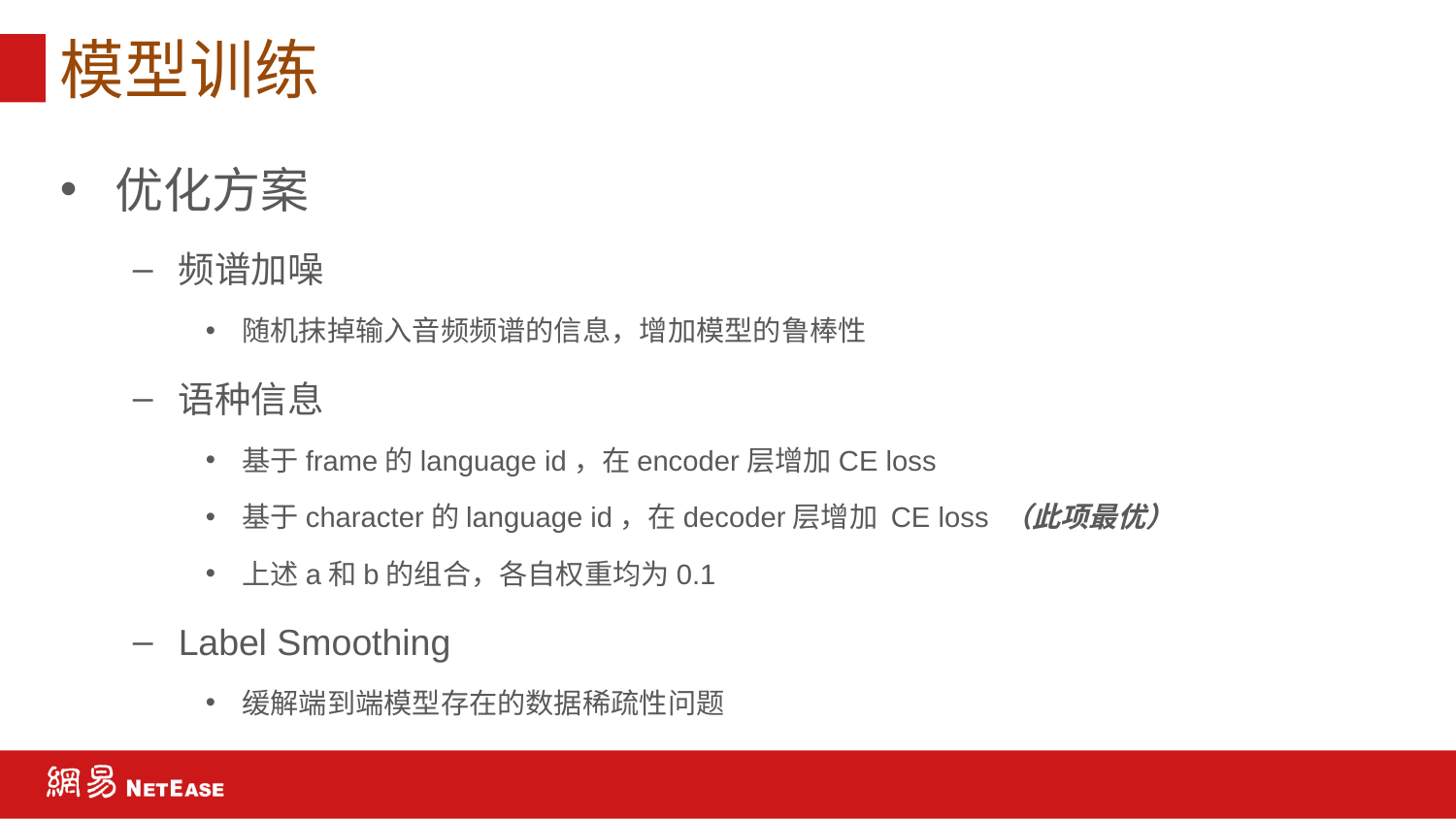

# 模型训练
优化方案
频谱加噪
随机抹掉输入音频频谱的信息，增加模型的鲁棒性
语种信息
基于frame的language id，在encoder层增加CE loss
基于character的language id，在decoder层增加 CE loss （此项最优）
上述a和b的组合，各自权重均为0.1
Label Smoothing
缓解端到端模型存在的数据稀疏性问题